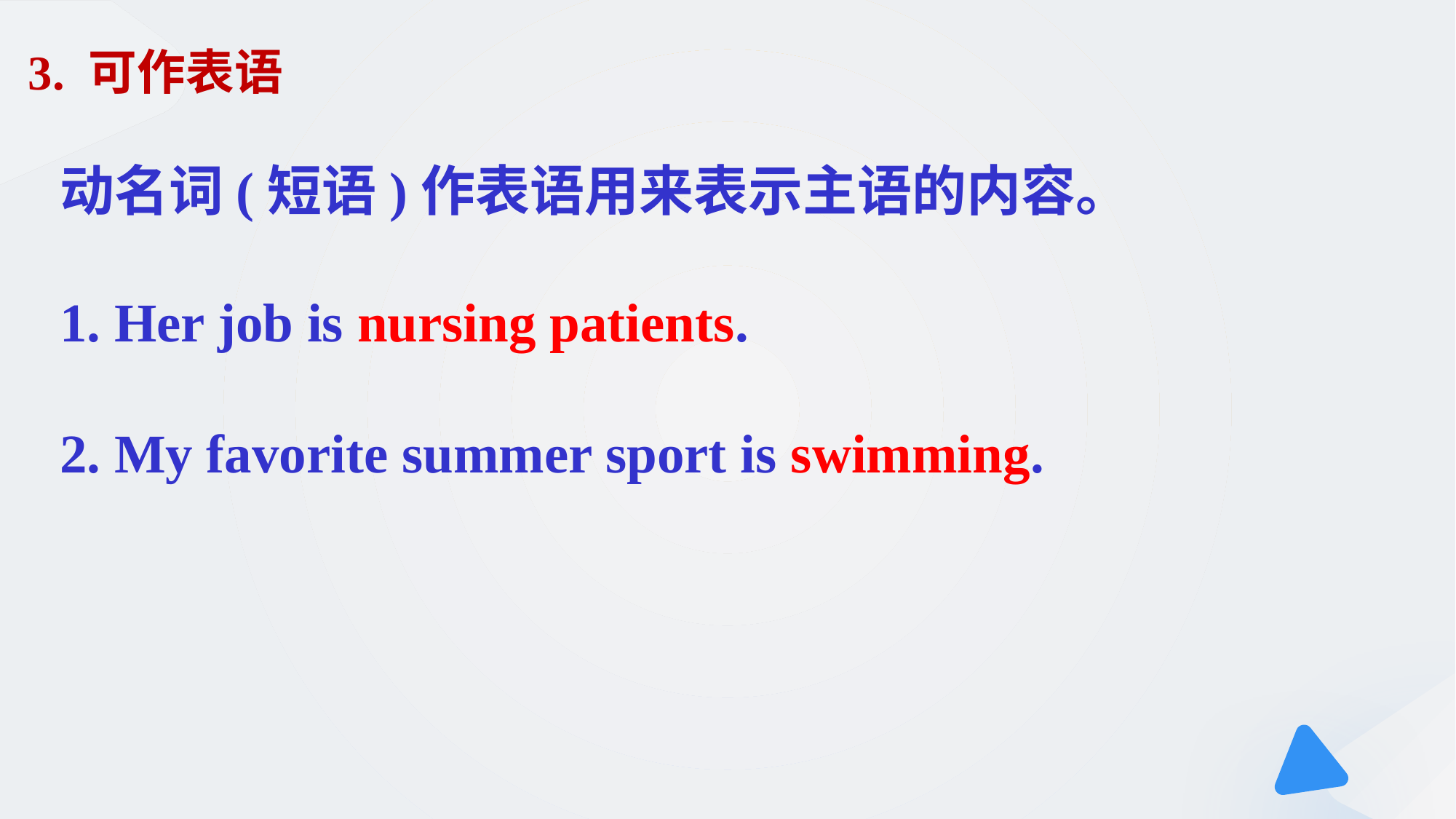

3. 可作表语
动名词(短语)作表语用来表示主语的内容。

Her job is nursing patients.

My favorite summer sport is swimming.